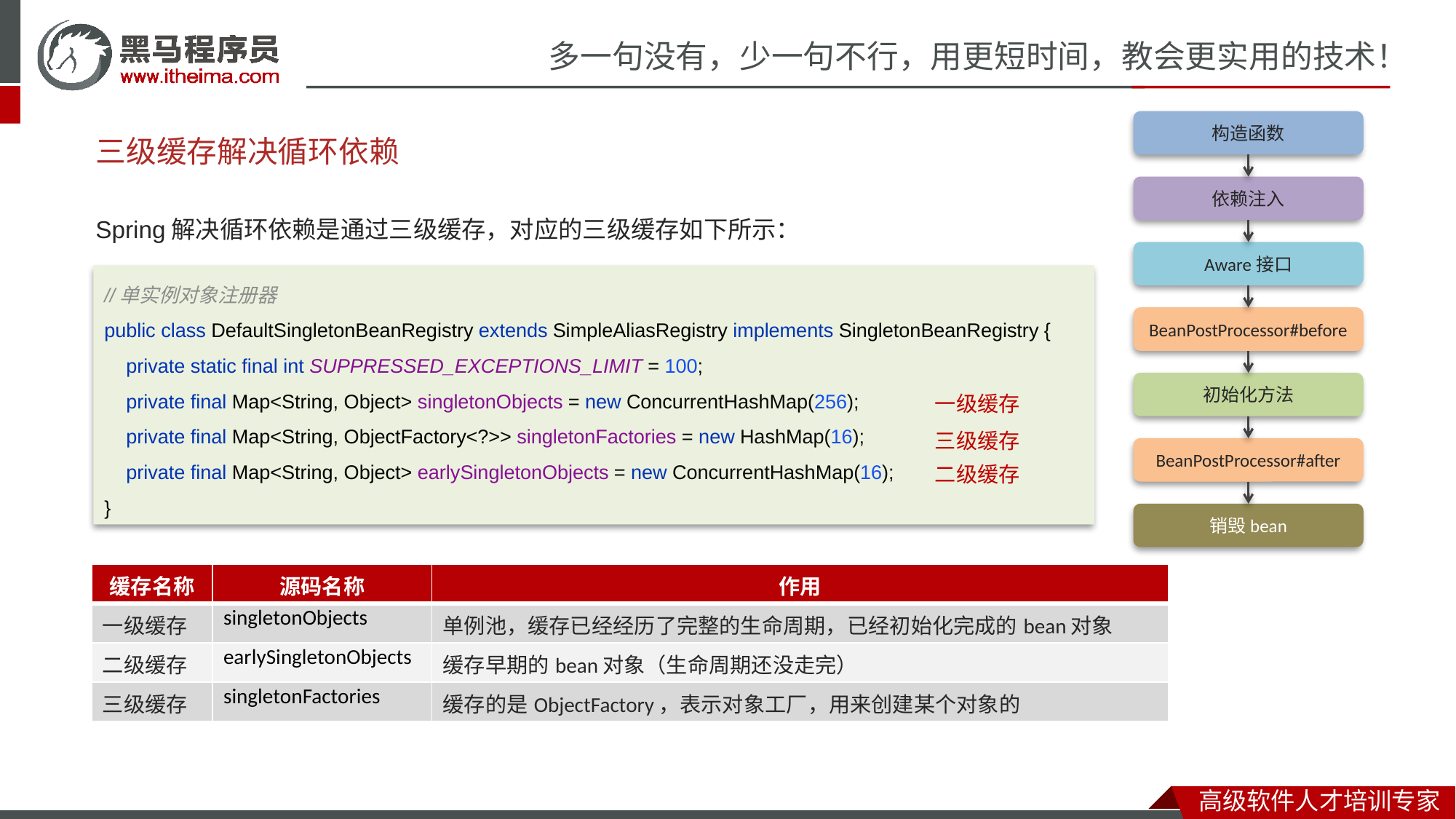

构造函数
# 三级缓存解决循环依赖
依赖注入
Spring解决循环依赖是通过三级缓存，对应的三级缓存如下所示：
Aware接口
//单实例对象注册器
public class DefaultSingletonBeanRegistry extends SimpleAliasRegistry implements SingletonBeanRegistry {
    private static final int SUPPRESSED_EXCEPTIONS_LIMIT = 100;
    private final Map<String, Object> singletonObjects = new ConcurrentHashMap(256);
    private final Map<String, ObjectFactory<?>> singletonFactories = new HashMap(16);
    private final Map<String, Object> earlySingletonObjects = new ConcurrentHashMap(16);
}
BeanPostProcessor#before
一级缓存
初始化方法
三级缓存
BeanPostProcessor#after
二级缓存
销毁bean
| 缓存名称 | 源码名称 | 作用 |
| --- | --- | --- |
| 一级缓存 | singletonObjects | 单例池，缓存已经经历了完整的生命周期，已经初始化完成的bean对象 |
| 二级缓存 | earlySingletonObjects | 缓存早期的bean对象（生命周期还没走完） |
| 三级缓存 | singletonFactories | 缓存的是ObjectFactory，表示对象工厂，用来创建某个对象的 |